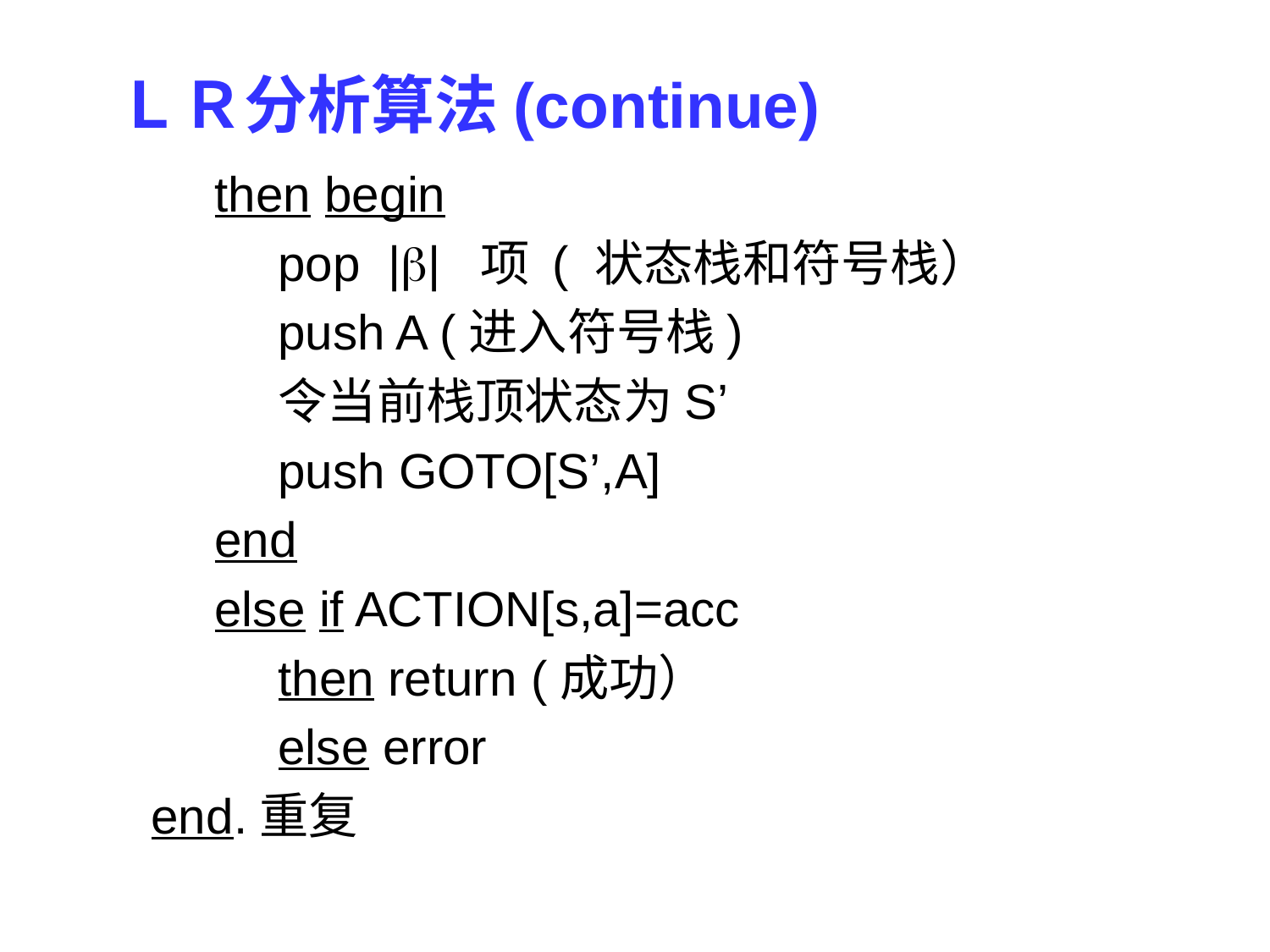

# ＬＲ分析算法(continue)
then begin
pop  |β|  项 ( 状态栈和符号栈）
push A (进入符号栈)
令当前栈顶状态为S’
push GOTO[S’,A]
end
else if ACTION[s,a]=acc
then return (成功）
else error
end.重复

50